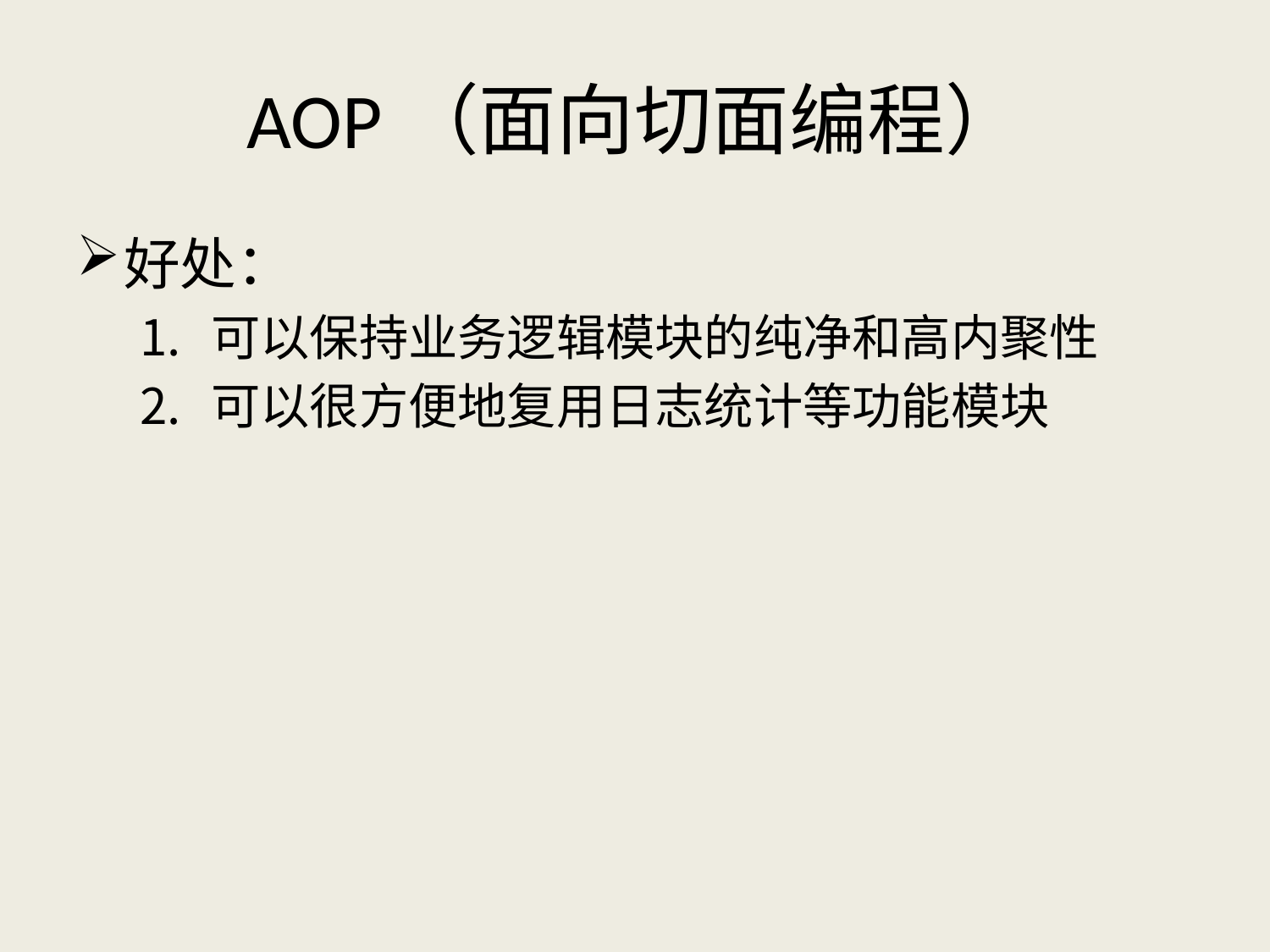

# AOP（面向切面编程）
好处：
可以保持业务逻辑模块的纯净和高内聚性
可以很方便地复用日志统计等功能模块